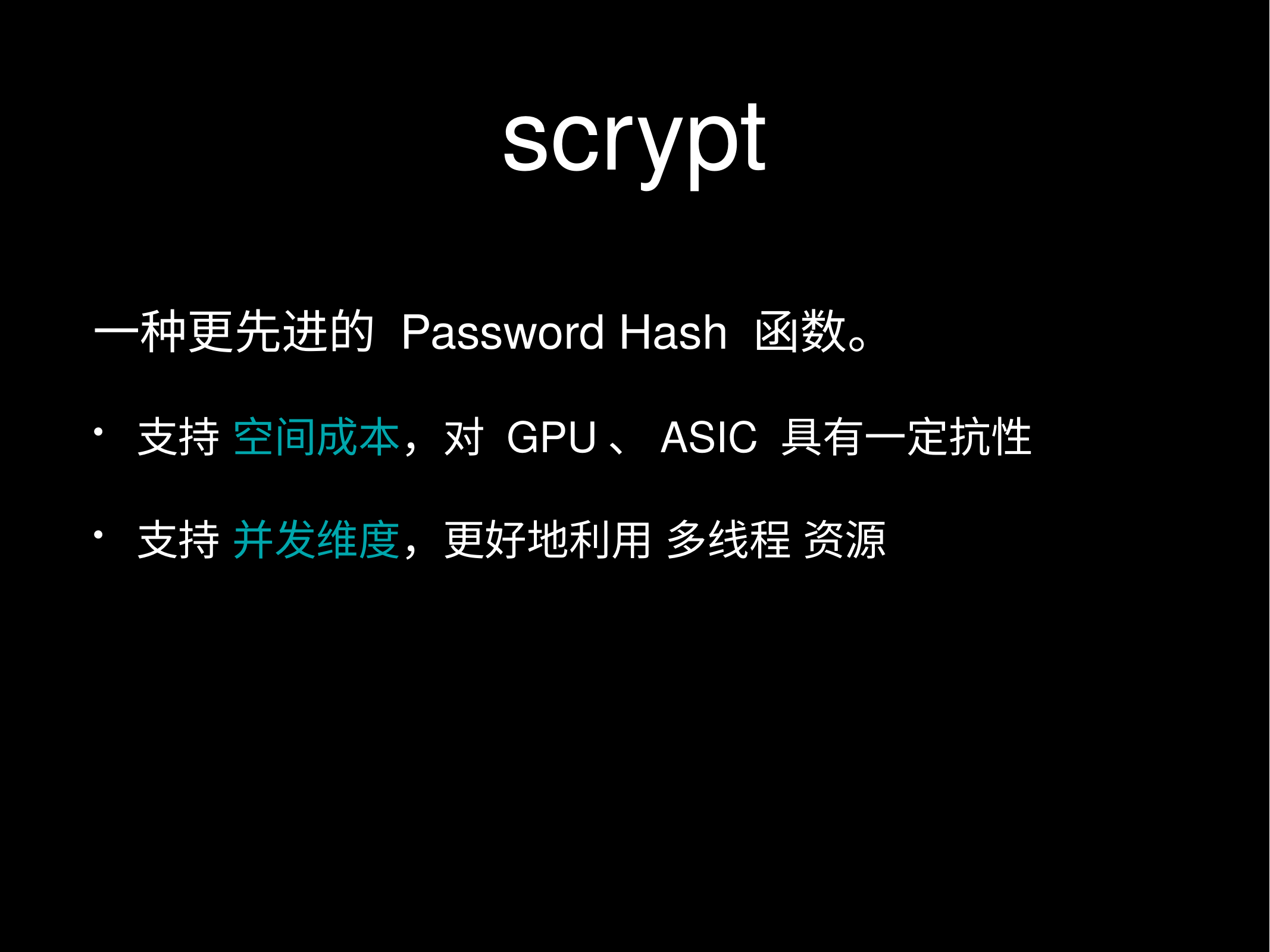

# scrypt
一种更先进的 Password Hash 函数。
支持 空间成本，对 GPU、ASIC 具有一定抗性
支持 并发维度，更好地利用 多线程 资源